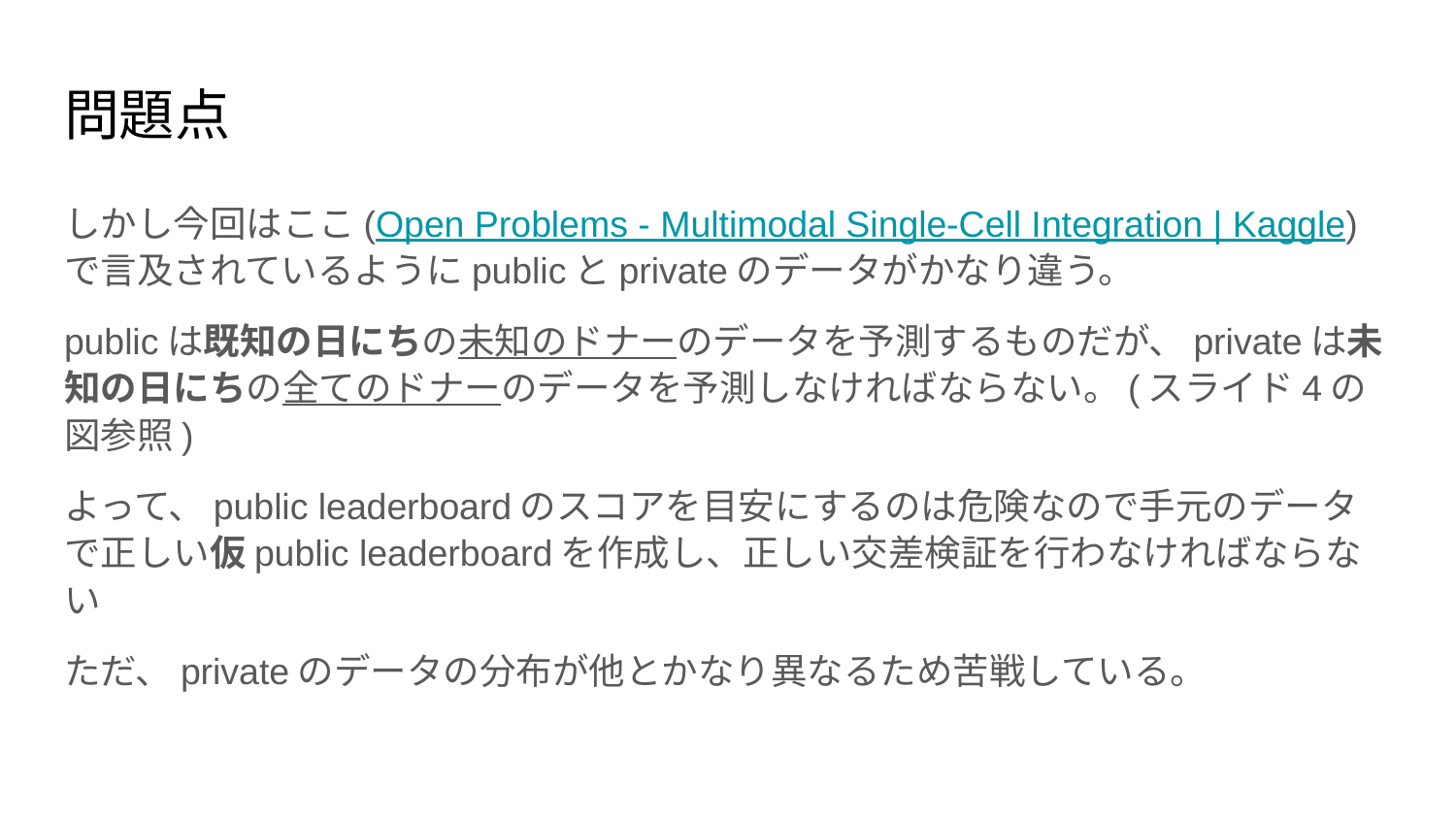

# 問題点
しかし今回はここ(Open Problems - Multimodal Single-Cell Integration | Kaggle)で言及されているようにpublicとprivateのデータがかなり違う。
publicは既知の日にちの未知のドナーのデータを予測するものだが、privateは未知の日にちの全てのドナーのデータを予測しなければならない。(スライド4の図参照)
よって、public leaderboardのスコアを目安にするのは危険なので手元のデータで正しい仮public leaderboardを作成し、正しい交差検証を行わなければならない
ただ、privateのデータの分布が他とかなり異なるため苦戦している。